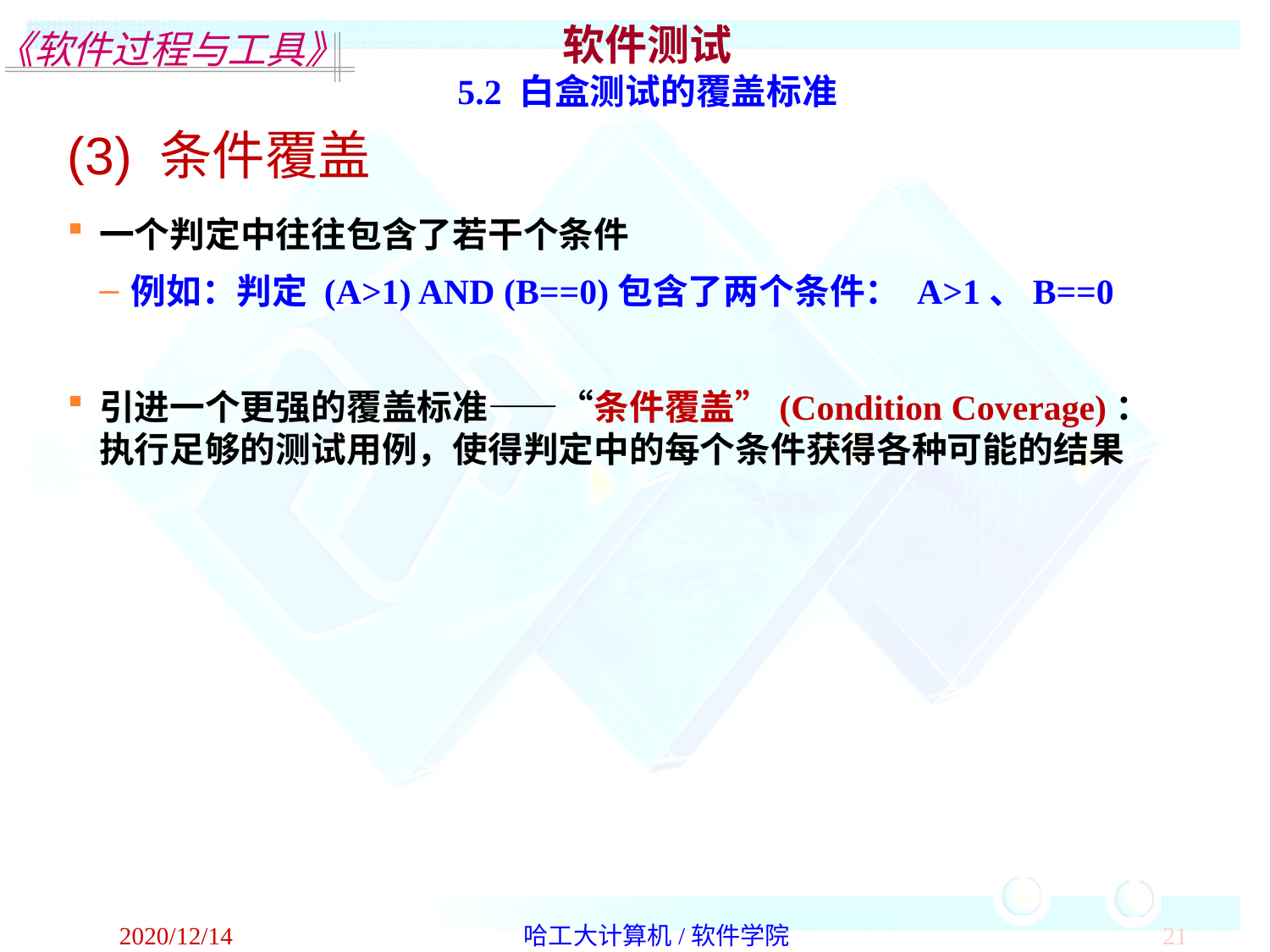

软件测试
5.2 白盒测试的覆盖标准
(3) 条件覆盖
一个判定中往往包含了若干个条件
例如：判定 (A>1) AND (B==0)包含了两个条件： A>1、B==0

引进一个更强的覆盖标准——“条件覆盖”(Condition Coverage)：执行足够的测试用例，使得判定中的每个条件获得各种可能的结果